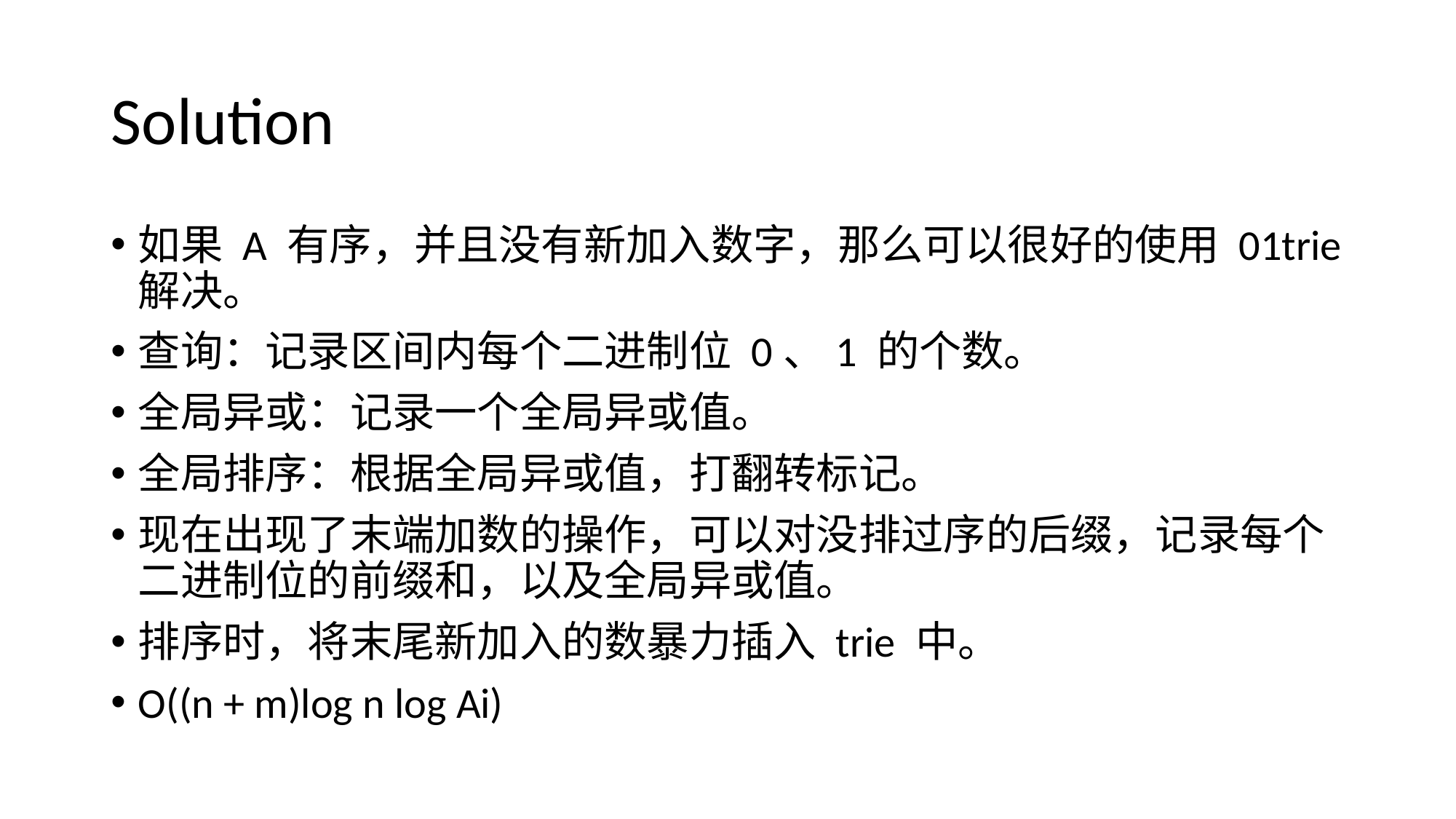

# Solution
如果 A 有序，并且没有新加入数字，那么可以很好的使用 01trie 解决。
查询：记录区间内每个二进制位 0、1 的个数。
全局异或：记录一个全局异或值。
全局排序：根据全局异或值，打翻转标记。
现在出现了末端加数的操作，可以对没排过序的后缀，记录每个二进制位的前缀和，以及全局异或值。
排序时，将末尾新加入的数暴力插入 trie 中。
O((n + m)log n log Ai)